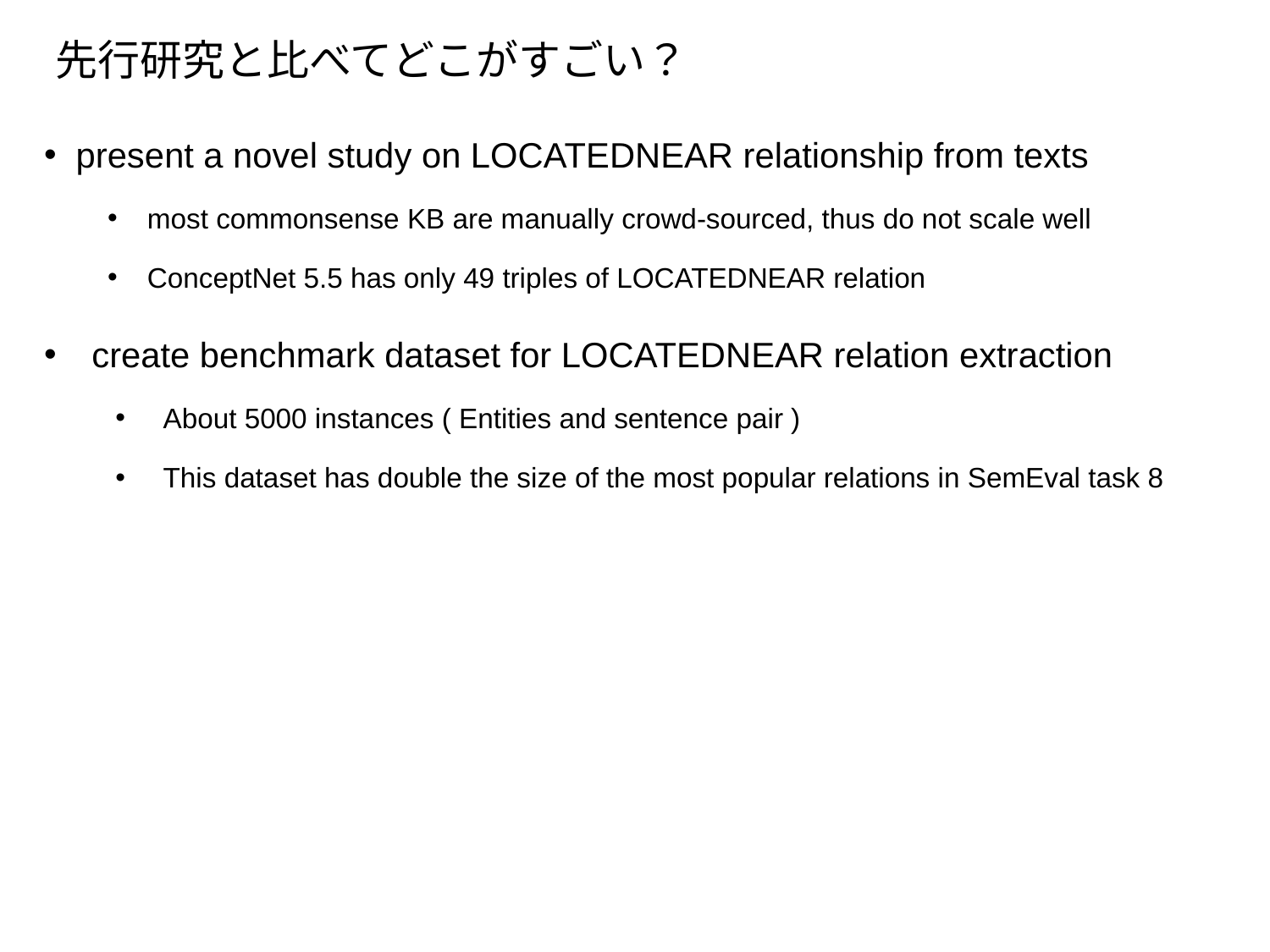

# 先行研究と比べてどこがすごい？
present a novel study on LOCATEDNEAR relationship from texts
most commonsense KB are manually crowd-sourced, thus do not scale well
ConceptNet 5.5 has only 49 triples of LOCATEDNEAR relation
create benchmark dataset for LOCATEDNEAR relation extraction
About 5000 instances ( Entities and sentence pair )
This dataset has double the size of the most popular relations in SemEval task 8